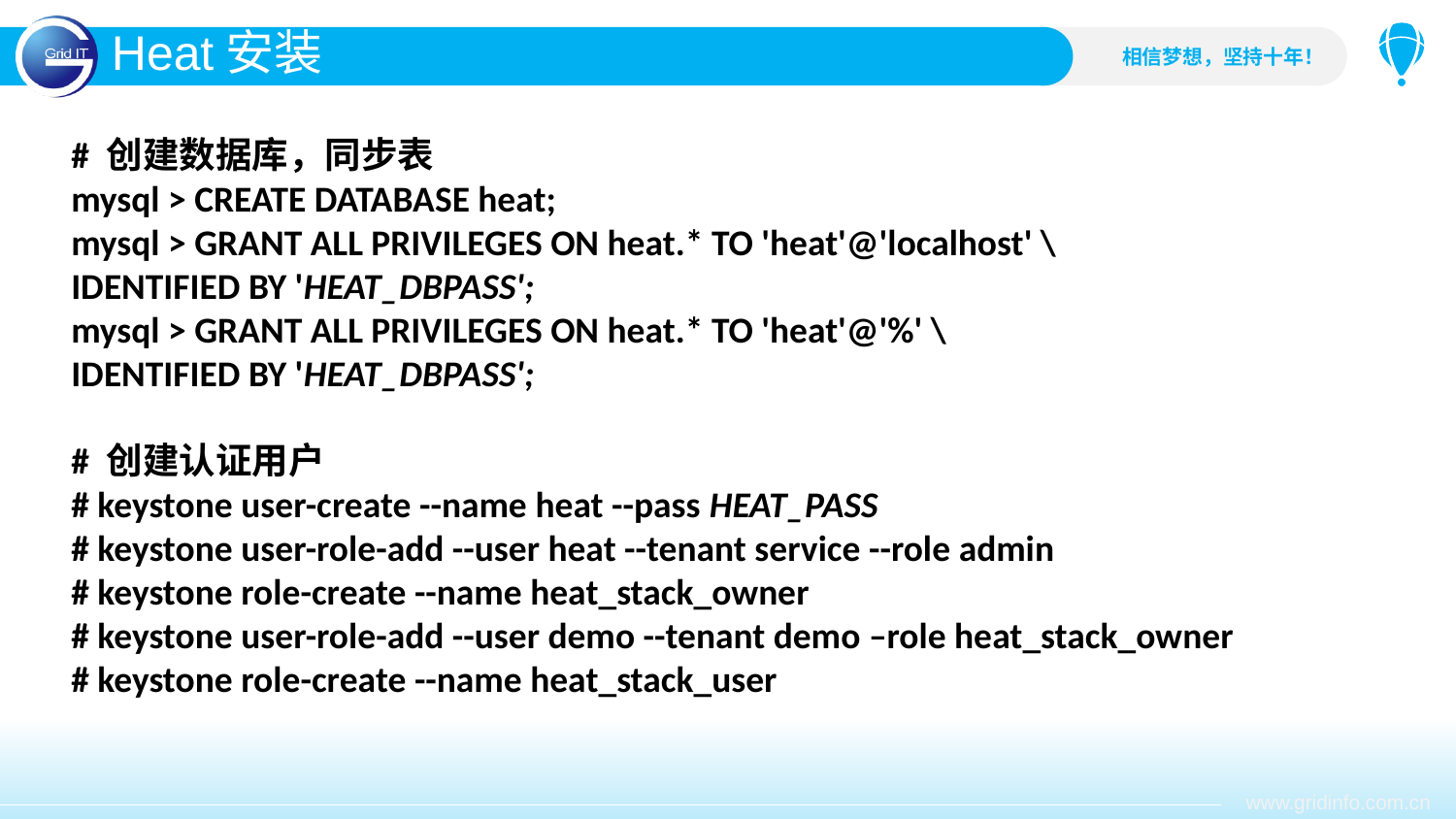

Heat安装
# 创建数据库，同步表
mysql > CREATE DATABASE heat;
mysql > GRANT ALL PRIVILEGES ON heat.* TO 'heat'@'localhost' \
IDENTIFIED BY 'HEAT_DBPASS';
mysql > GRANT ALL PRIVILEGES ON heat.* TO 'heat'@'%' \
IDENTIFIED BY 'HEAT_DBPASS';

# 创建认证用户
# keystone user-create --name heat --pass HEAT_PASS
# keystone user-role-add --user heat --tenant service --role admin
# keystone role-create --name heat_stack_owner
# keystone user-role-add --user demo --tenant demo –role heat_stack_owner
# keystone role-create --name heat_stack_user